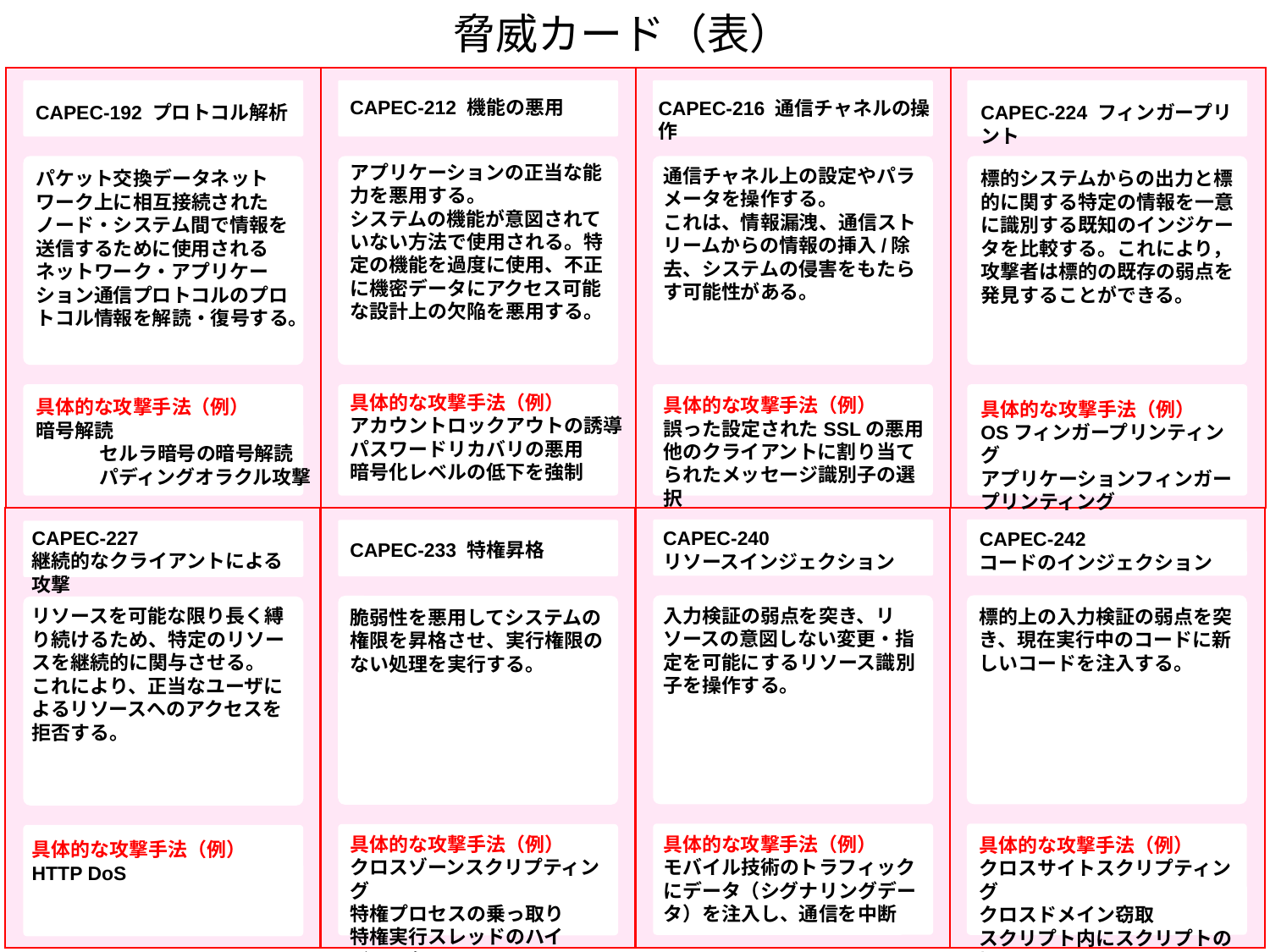

脅威カード（表）

CAPEC-212 機能の悪用
CAPEC-216 通信チャネルの操作
CAPEC-192 プロトコル解析
CAPEC-224 フィンガープリント
アプリケーションの正当な能力を悪用する。
システムの機能が意図されていない方法で使用される。特定の機能を過度に使用、不正に機密データにアクセス可能な設計上の欠陥を悪用する。

通信チャネル上の設定やパラメータを操作する。
これは、情報漏洩、通信ストリームからの情報の挿入/除去、システムの侵害をもたらす可能性がある。
パケット交換データネットワーク上に相互接続されたノード・システム間で情報を送信するために使用されるネットワーク・アプリケーション通信プロトコルのプロトコル情報を解読・復号する。
標的システムからの出力と標的に関する特定の情報を一意に識別する既知のインジケータを比較する。これにより，攻撃者は標的の既存の弱点を発見することができる。
具体的な攻撃手法（例）
アカウントロックアウトの誘導
パスワードリカバリの悪用
暗号化レベルの低下を強制

具体的な攻撃手法（例）
誤った設定されたSSLの悪用
他のクライアントに割り当てられたメッセージ識別子の選択
具体的な攻撃手法（例）
暗号解読
セルラ暗号の暗号解読
パディングオラクル攻撃
具体的な攻撃手法（例）
OSフィンガープリンティング
アプリケーションフィンガープリンティング

CAPEC-227
継続的なクライアントによる攻撃

CAPEC-240
リソースインジェクション

CAPEC-242
コードのインジェクション
CAPEC-233 特権昇格

入力検証の弱点を突き、リソースの意図しない変更・指定を可能にするリソース識別子を操作する。
リソースを可能な限り長く縛り続けるため、特定のリソースを継続的に関与させる。
これにより、正当なユーザによるリソースへのアクセスを拒否する。
標的上の入力検証の弱点を突き、現在実行中のコードに新しいコードを注入する。
脆弱性を悪用してシステムの権限を昇格させ、実行権限のない処理を実行する。

具体的な攻撃手法（例）
クロスゾーンスクリプティング
特権プロセスの乗っ取り
特権実行スレッドのハイジャック
具体的な攻撃手法（例）
モバイル技術のトラフィックにデータ（シグナリングデータ）を注入し、通信を中断
具体的な攻撃手法（例）
クロスサイトスクリプティング
クロスドメイン窃取
スクリプト内にスクリプトの埋込
具体的な攻撃手法（例）
HTTP DoS